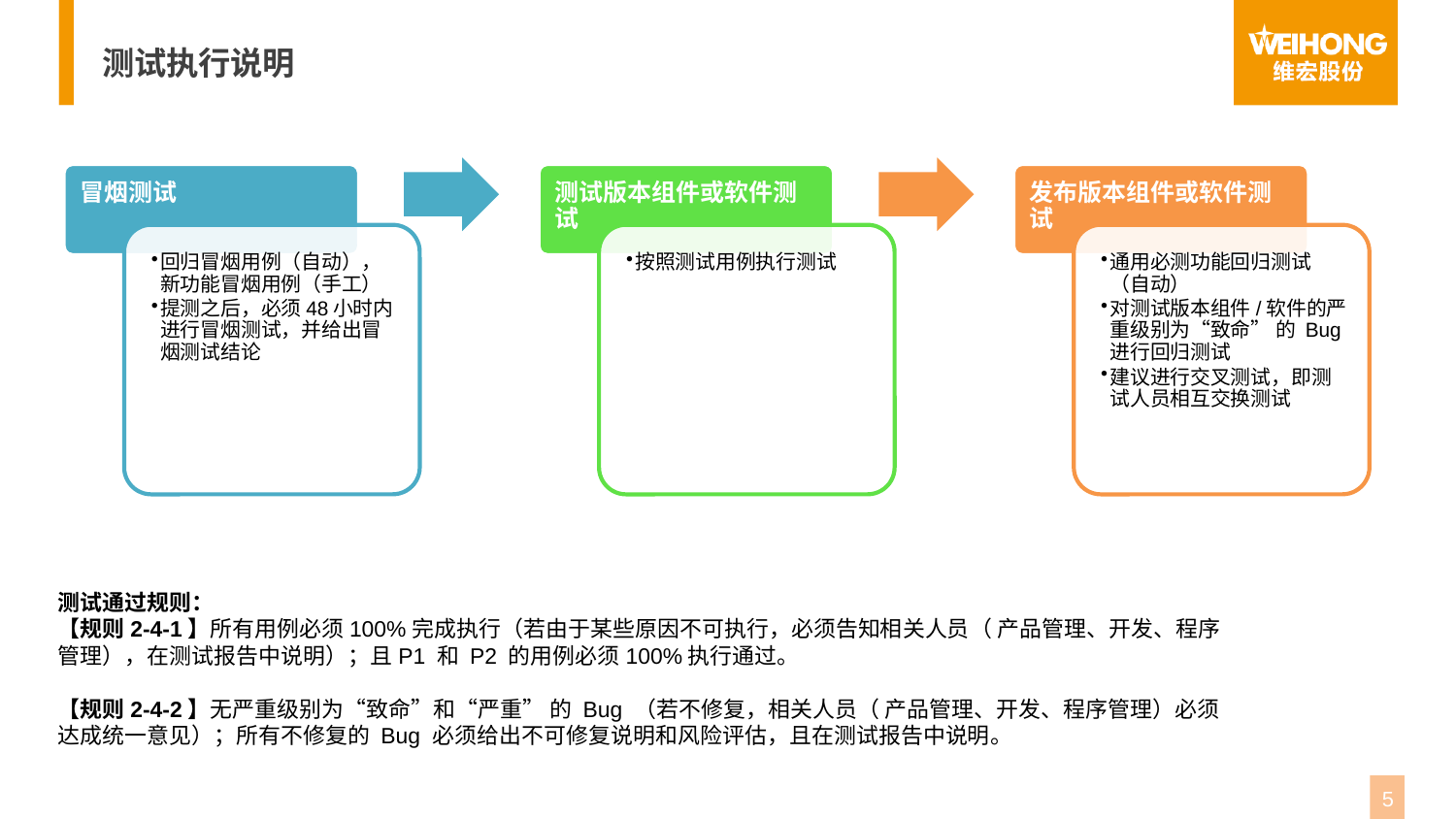

测试执行说明

冒烟测试
回归冒烟用例（自动），新功能冒烟用例（手工）
提测之后，必须48小时内进行冒烟测试，并给出冒烟测试结论

测试版本组件或软件测试
按照测试用例执行测试

发布版本组件或软件测试
通用必测功能回归测试（自动）
对测试版本组件/软件的严重级别为“致命” 的 Bug 进行回归测试
建议进行交叉测试，即测试人员相互交换测试
测试通过规则：
【规则2-4-1】所有用例必须100%完成执行（若由于某些原因不可执行，必须告知相关人员（ 产品管理、开发、程序管理），在测试报告中说明）；且P1 和 P2 的用例必须100%执行通过。

【规则2-4-2】无严重级别为“致命”和“严重” 的 Bug （若不修复，相关人员（ 产品管理、开发、程序管理）必须达成统一意见）；所有不修复的 Bug 必须给出不可修复说明和风险评估，且在测试报告中说明。